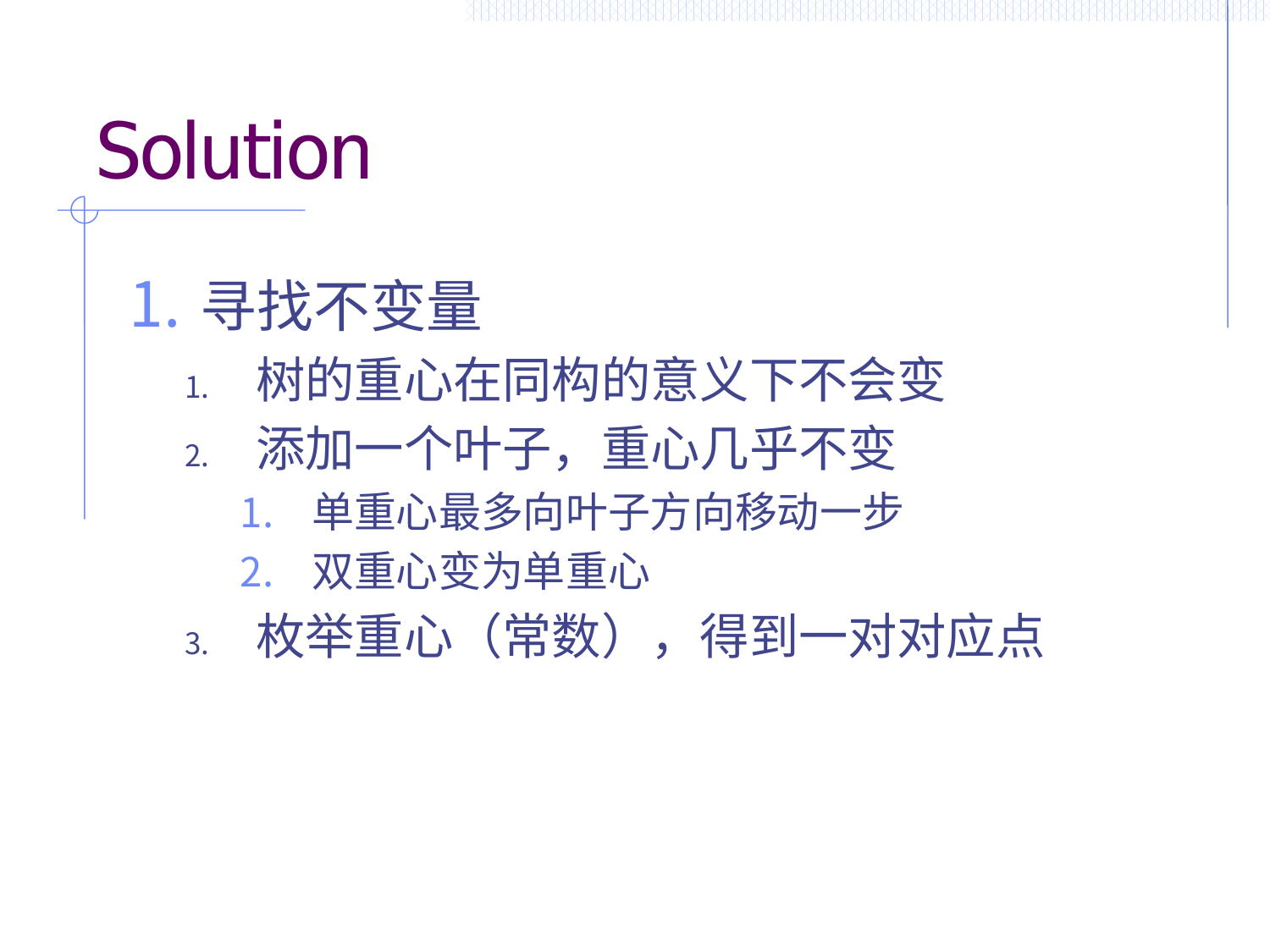

# Solution
寻找不变量
树的重心在同构的意义下不会变
添加一个叶子，重心几乎不变
单重心最多向叶子方向移动一步
双重心变为单重心
枚举重心（常数），得到一对对应点